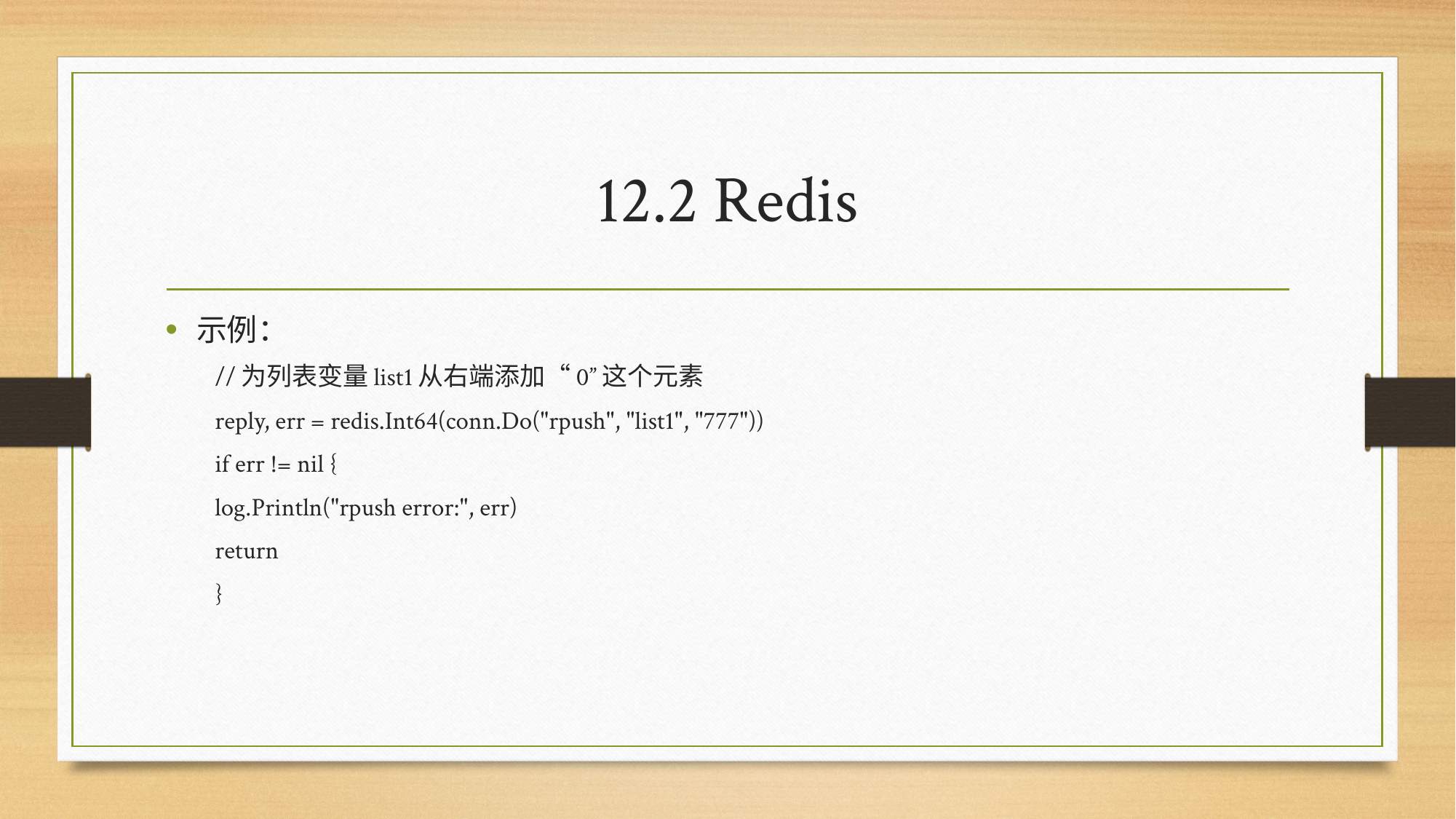

# 12.2 Redis
示例：
	//为列表变量list1从右端添加“0”这个元素
	reply, err = redis.Int64(conn.Do("rpush", "list1", "777"))
	if err != nil {
		log.Println("rpush error:", err)
		return
	}